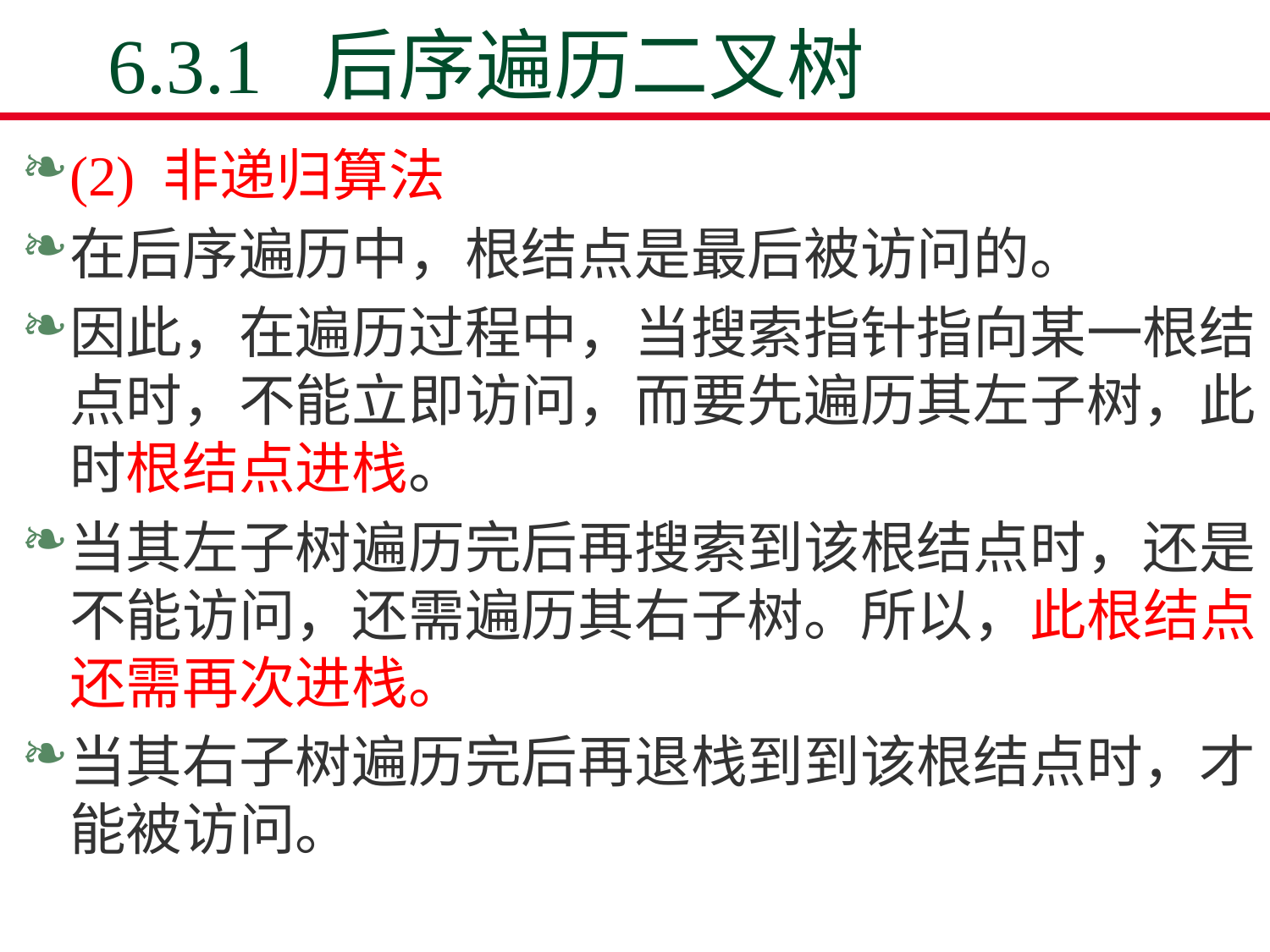

# 6.3.1  后序遍历二叉树
(2) 非递归算法
在后序遍历中，根结点是最后被访问的。
因此，在遍历过程中，当搜索指针指向某一根结点时，不能立即访问，而要先遍历其左子树，此时根结点进栈。
当其左子树遍历完后再搜索到该根结点时，还是不能访问，还需遍历其右子树。所以，此根结点还需再次进栈。
当其右子树遍历完后再退栈到到该根结点时，才能被访问。